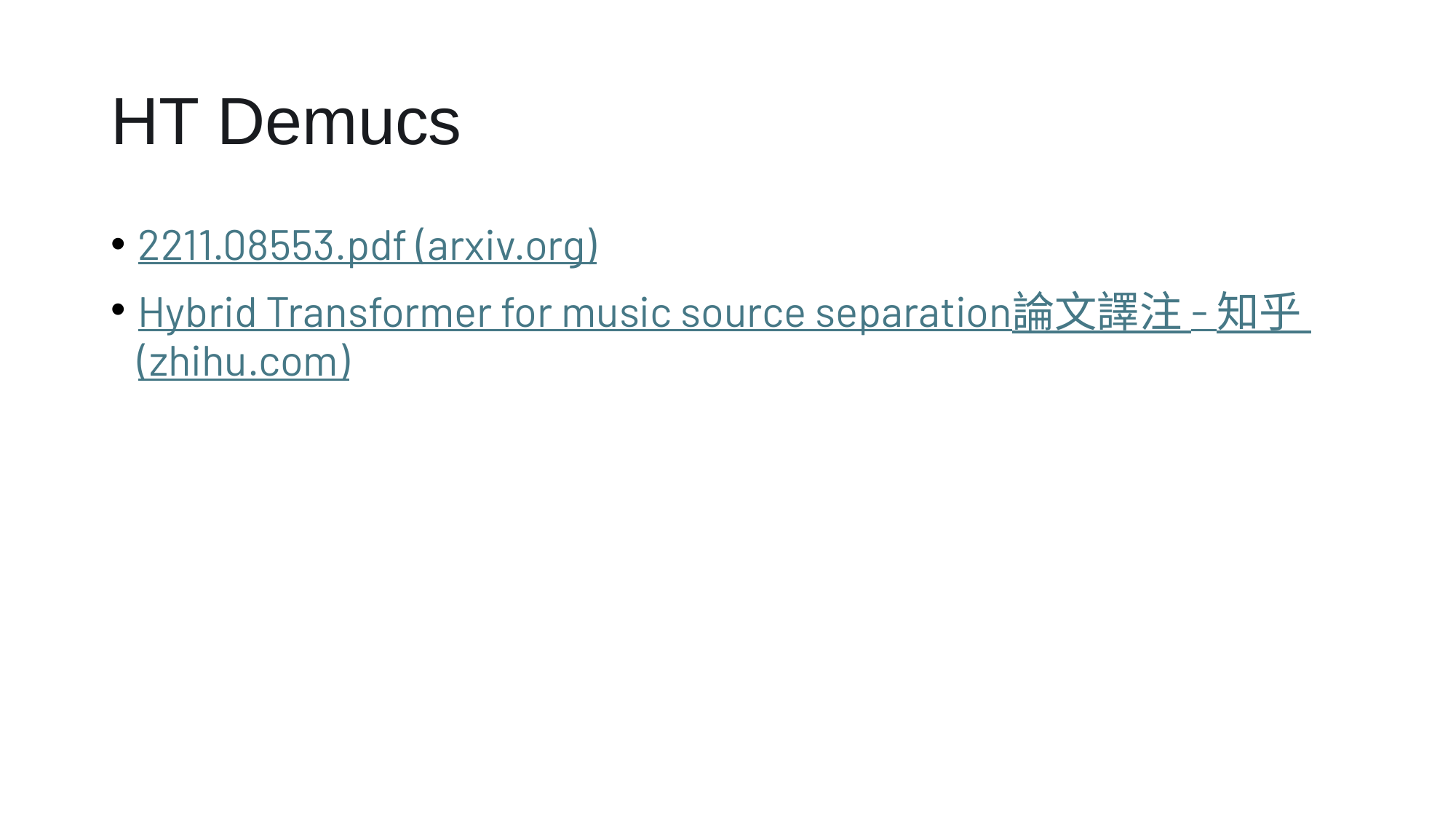

# HT Demucs
2211.08553.pdf (arxiv.org)
Hybrid Transformer for music source separation論文譯注 - 知乎 (zhihu.com)